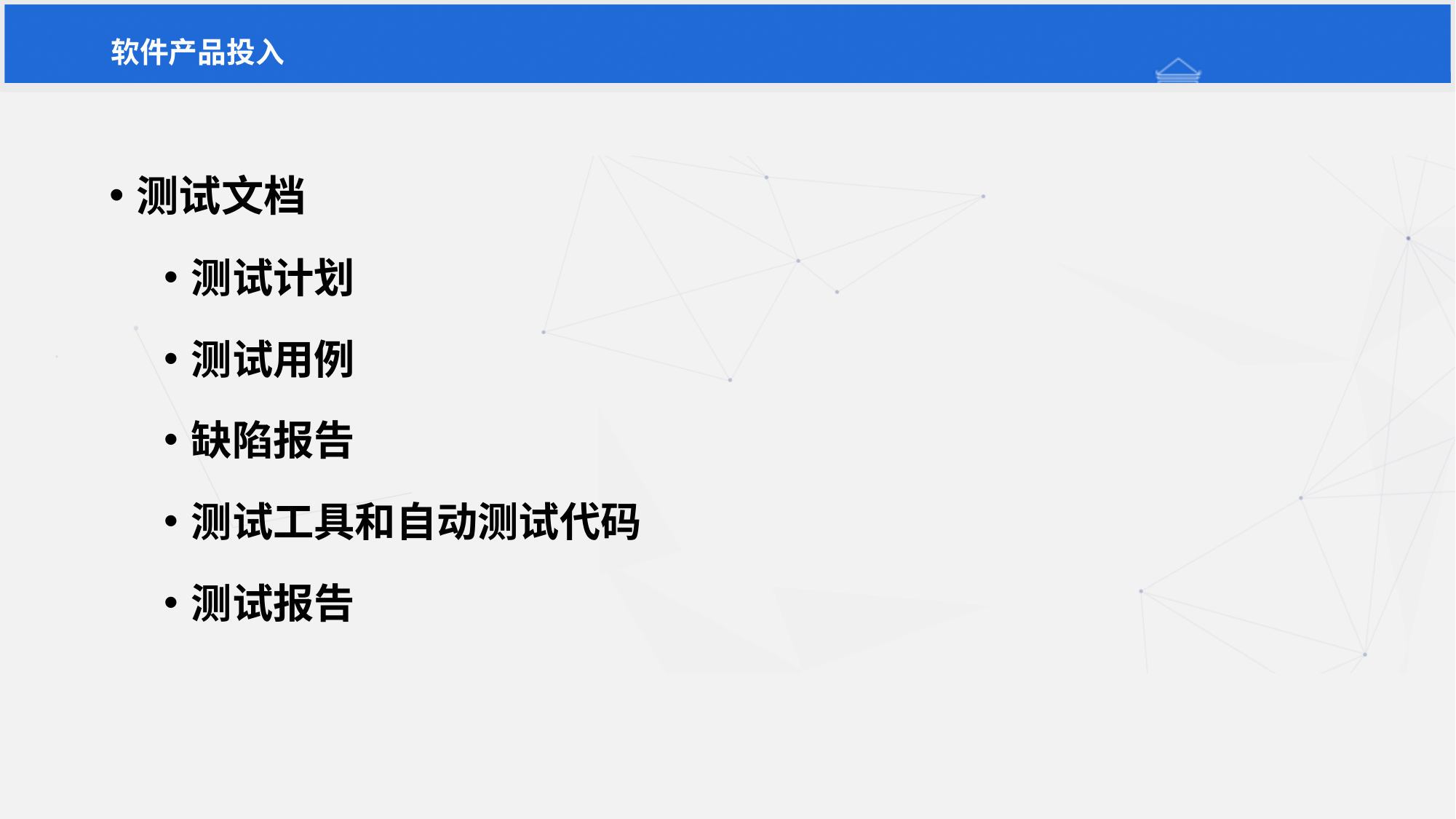

# 软件产品投入
测试文档
测试计划
测试用例
缺陷报告
测试工具和自动测试代码
测试报告